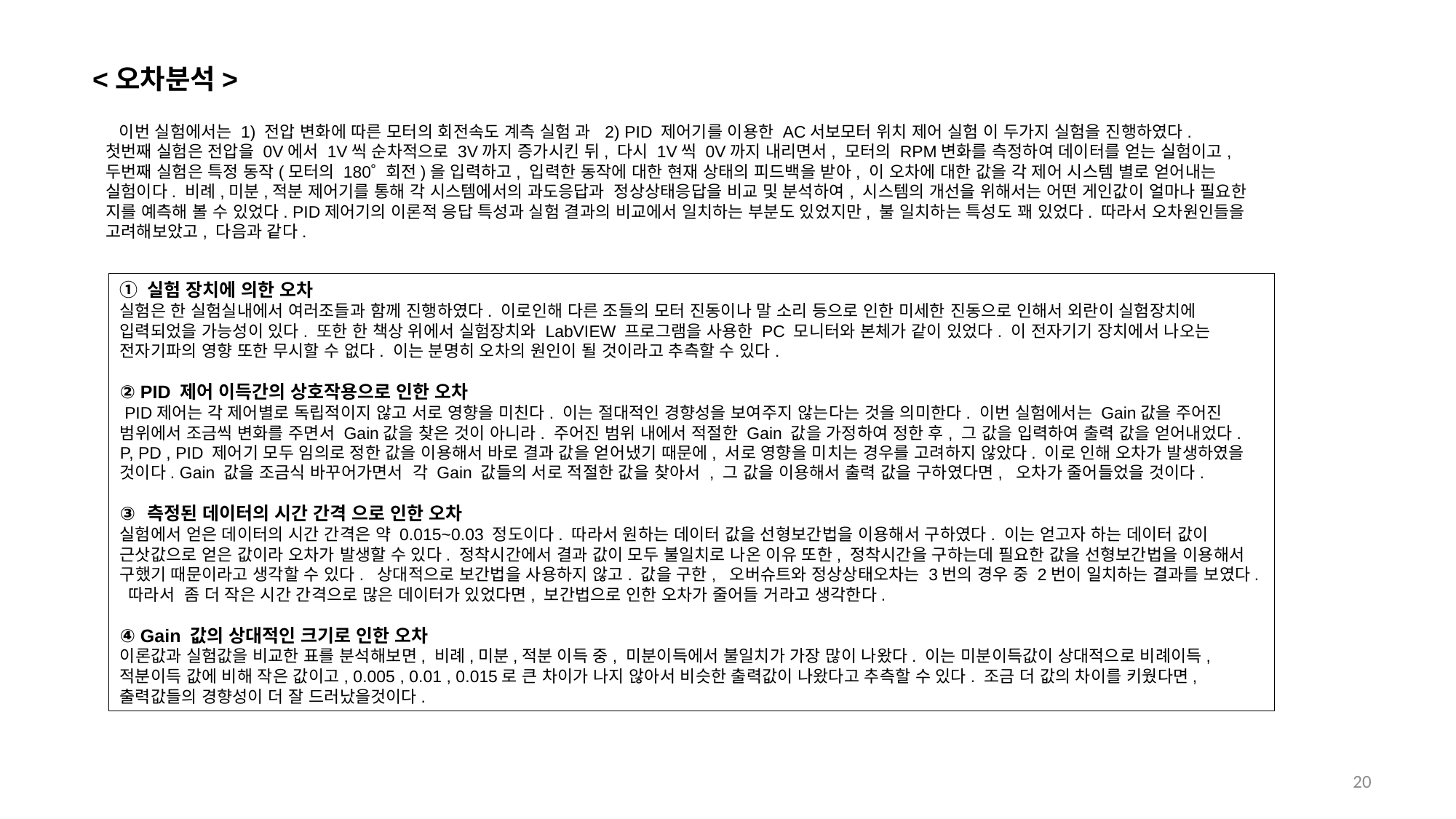

<오차분석>
  이번 실험에서는 1) 전압 변화에 따른 모터의 회전속도 계측 실험 과  2) PID 제어기를 이용한 AC서보모터 위치 제어 실험 이 두가지 실험을 진행하였다.
첫번째 실험은 전압을 0V에서 1V씩 순차적으로 3V까지 증가시킨 뒤, 다시 1V씩 0V까지 내리면서, 모터의 RPM변화를 측정하여 데이터를 얻는 실험이고,
두번째 실험은 특정 동작(모터의 180˚ 회전)을 입력하고, 입력한 동작에 대한 현재 상태의 피드백을 받아, 이 오차에 대한 값을 각 제어 시스템 별로 얻어내는 실험이다. 비례,미분,적분 제어기를 통해 각 시스템에서의 과도응답과  정상상태응답을 비교 및 분석하여, 시스템의 개선을 위해서는 어떤 게인값이 얼마나 필요한 지를 예측해 볼 수 있었다. PID제어기의 이론적 응답 특성과 실험 결과의 비교에서 일치하는 부분도 있었지만, 불 일치하는 특성도 꽤 있었다. 따라서 오차원인들을
고려해보았고, 다음과 같다.
① 실험 장치에 의한 오차
실험은 한 실험실내에서 여러조들과 함께 진행하였다. 이로인해 다른 조들의 모터 진동이나 말 소리 등으로 인한 미세한 진동으로 인해서 외란이 실험장치에 입력되었을 가능성이 있다. 또한 한 책상 위에서 실험장치와 LabVIEW 프로그램을 사용한 PC 모니터와 본체가 같이 있었다. 이 전자기기 장치에서 나오는 전자기파의 영향 또한 무시할 수 없다. 이는 분명히 오차의 원인이 될 것이라고 추측할 수 있다.

② PID 제어 이득간의 상호작용으로 인한 오차
 PID제어는 각 제어별로 독립적이지 않고 서로 영향을 미친다. 이는 절대적인 경향성을 보여주지 않는다는 것을 의미한다. 이번 실험에서는 Gain값을 주어진 범위에서 조금씩 변화를 주면서 Gain값을 찾은 것이 아니라. 주어진 범위 내에서 적절한 Gain 값을 가정하여 정한 후, 그 값을 입력하여 출력 값을 얻어내었다.
P, PD , PID 제어기 모두 임의로 정한 값을 이용해서 바로 결과 값을 얻어냈기 때문에, 서로 영향을 미치는 경우를 고려하지 않았다. 이로 인해 오차가 발생하였을 것이다. Gain 값을 조금식 바꾸어가면서  각 Gain 값들의 서로 적절한 값을 찾아서 , 그 값을 이용해서 출력 값을 구하였다면,  오차가 줄어들었을 것이다.

측정된 데이터의 시간 간격 으로 인한 오차
실험에서 얻은 데이터의 시간 간격은 약 0.015~0.03 정도이다. 따라서 원하는 데이터 값을 선형보간법을 이용해서 구하였다. 이는 얻고자 하는 데이터 값이
근삿값으로 얻은 값이라 오차가 발생할 수 있다. 정착시간에서 결과 값이 모두 불일치로 나온 이유 또한, 정착시간을 구하는데 필요한 값을 선형보간법을 이용해서 구했기 때문이라고 생각할 수 있다.  상대적으로 보간법을 사용하지 않고. 값을 구한,  오버슈트와 정상상태오차는 3번의 경우 중 2번이 일치하는 결과를 보였다.  따라서  좀 더 작은 시간 간격으로 많은 데이터가 있었다면, 보간법으로 인한 오차가 줄어들 거라고 생각한다.

④ Gain 값의 상대적인 크기로 인한 오차
이론값과 실험값을 비교한 표를 분석해보면, 비례,미분,적분 이득 중, 미분이득에서 불일치가 가장 많이 나왔다. 이는 미분이득값이 상대적으로 비례이득,적분이득 값에 비해 작은 값이고, 0.005 , 0.01 , 0.015로 큰 차이가 나지 않아서 비슷한 출력값이 나왔다고 추측할 수 있다. 조금 더 값의 차이를 키웠다면, 출력값들의 경향성이 더 잘 드러났을것이다.
20